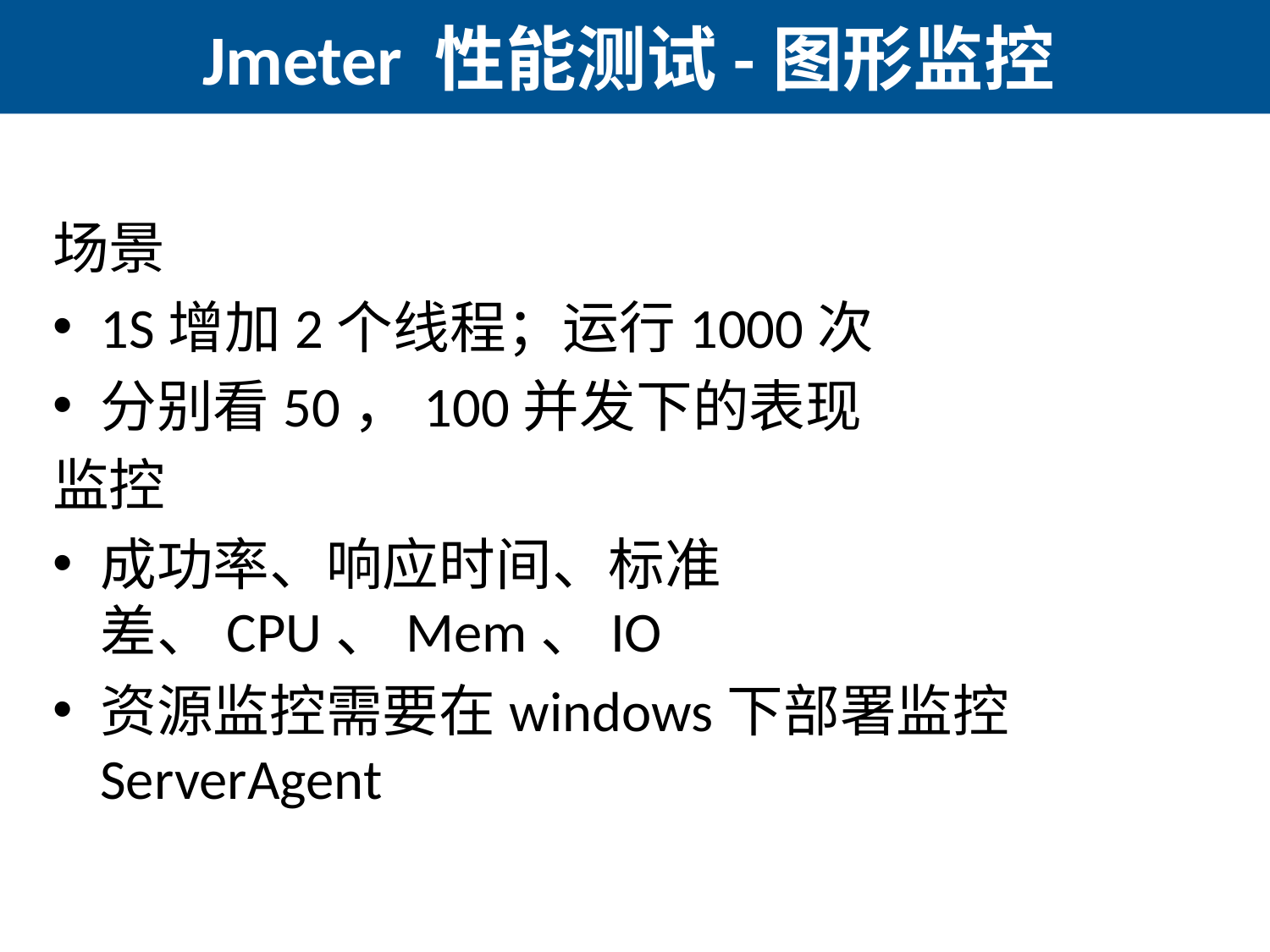

# Jmeter 性能测试-图形监控
场景
1S增加2个线程；运行1000次
分别看50，100并发下的表现
监控
成功率、响应时间、标准差、CPU、Mem、IO
资源监控需要在windows下部署监控ServerAgent